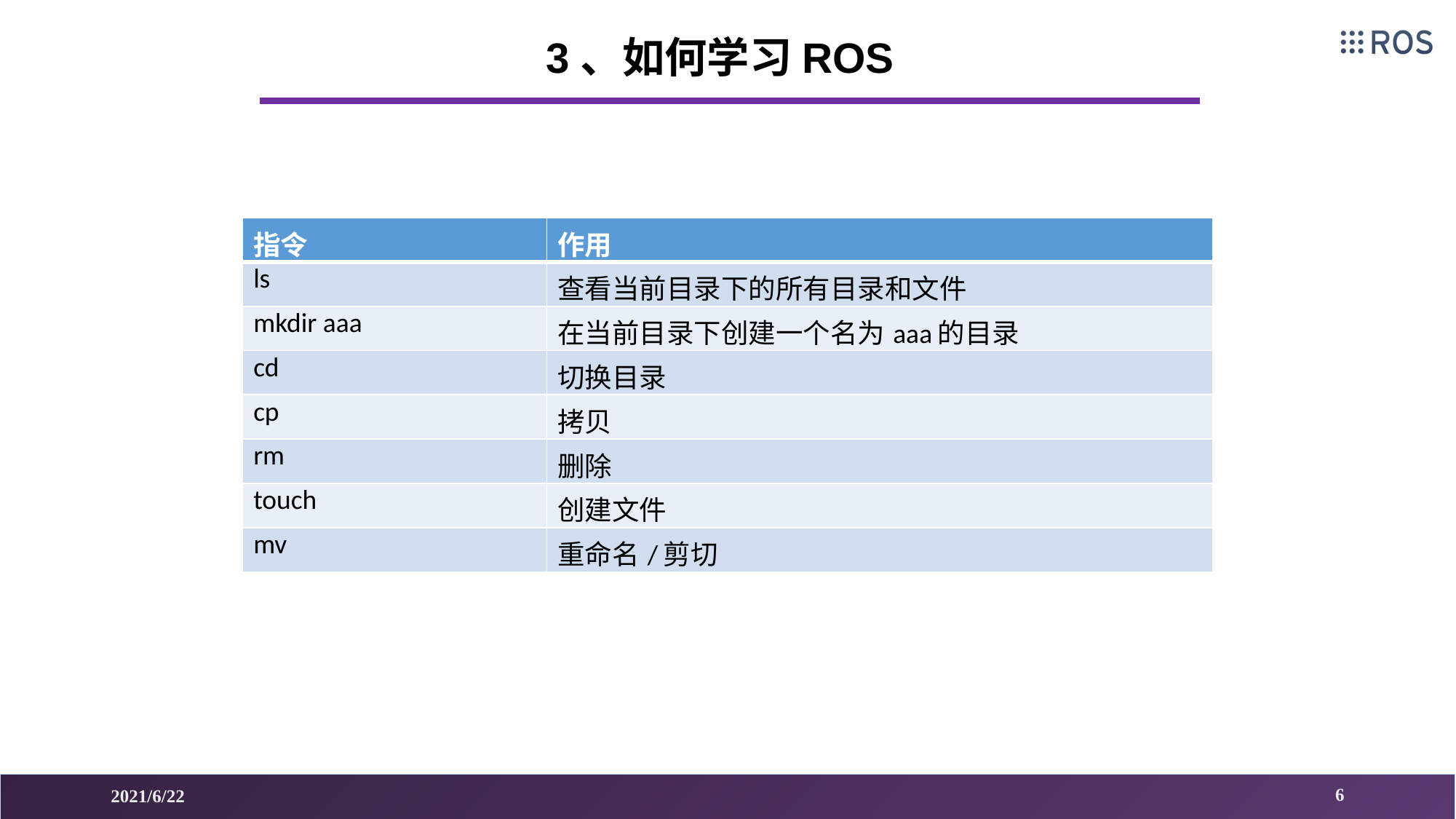

3、如何学习ROS
| 指令 | 作用 |
| --- | --- |
| ls | 查看当前目录下的所有目录和文件 |
| mkdir aaa | 在当前目录下创建一个名为aaa的目录 |
| cd | 切换目录 |
| cp | 拷贝 |
| rm | 删除 |
| touch | 创建文件 |
| mv | 重命名/剪切 |
6
2021/6/22